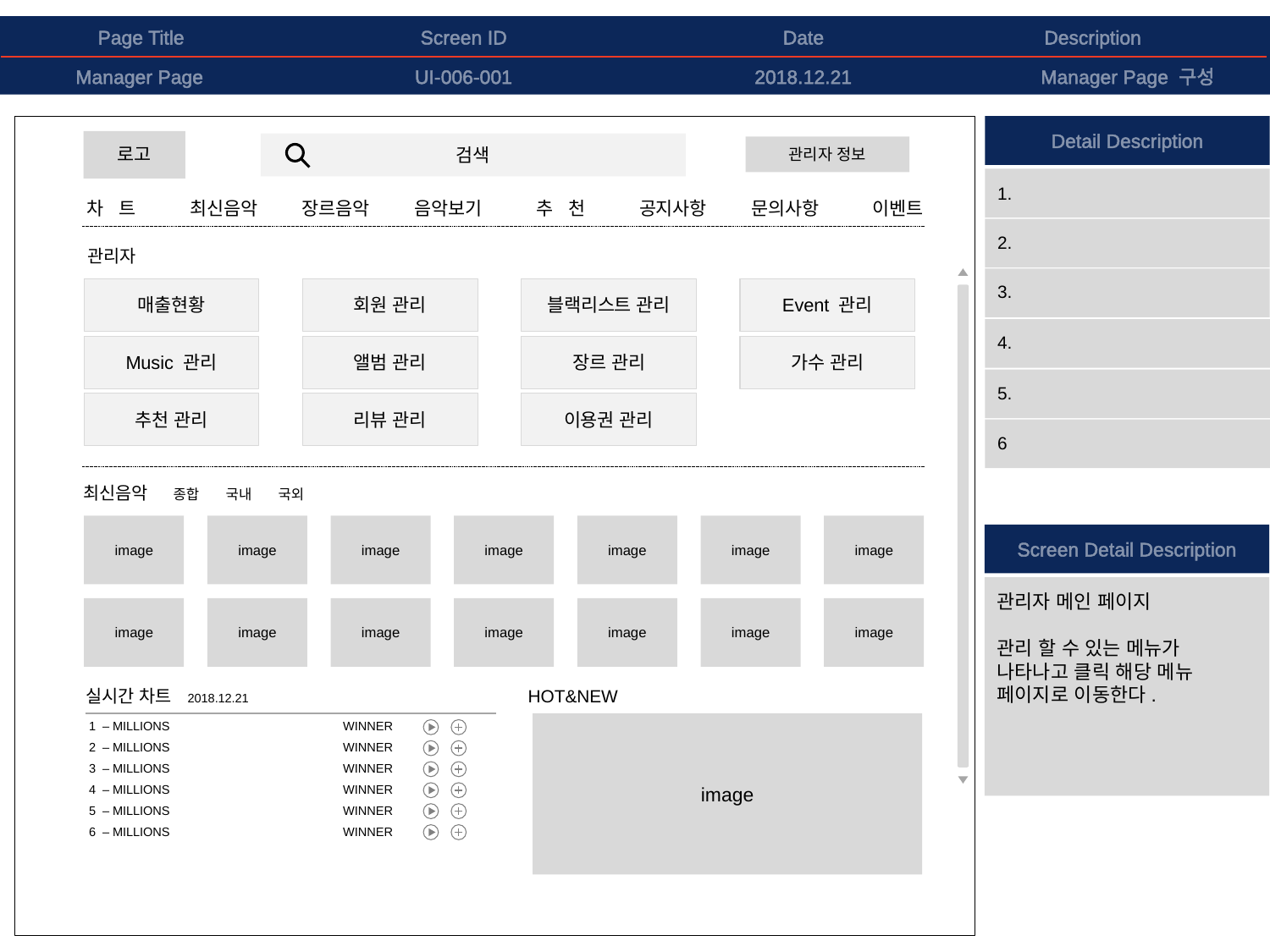

Page Title
Screen ID
Date
Description
Manager Page
UI-006-001
2018.12.21
Manager Page 구성

Detail Description

로고

관리자 정보
검색

1.
차   트
최신음악
장르음악
음악보기
추   천
공지사항
문의사항
이벤트

2.
관리자

3.

매출현황

회원 관리

블랙리스트 관리

Event 관리

4.

Music 관리
앨범 관리
장르 관리
가수 관리

5.

추천 관리
리뷰 관리
이용권 관리

6
최신음악
종합
국내
국외

image

image

image

image

image

image

image

Screen Detail Description

관리자 메인 페이지

관리 할 수 있는 메뉴가 나타나고 클릭 해당 메뉴 페이지로 이동한다.

image

image

image

image

image

image

image
실시간 차트
HOT&NEW
2018.12.21
1  – MILLIONS		WINNER

image

2  – MILLIONS		WINNER

3  – MILLIONS		WINNER

4  – MILLIONS		WINNER

5  – MILLIONS		WINNER

6  – MILLIONS		WINNER